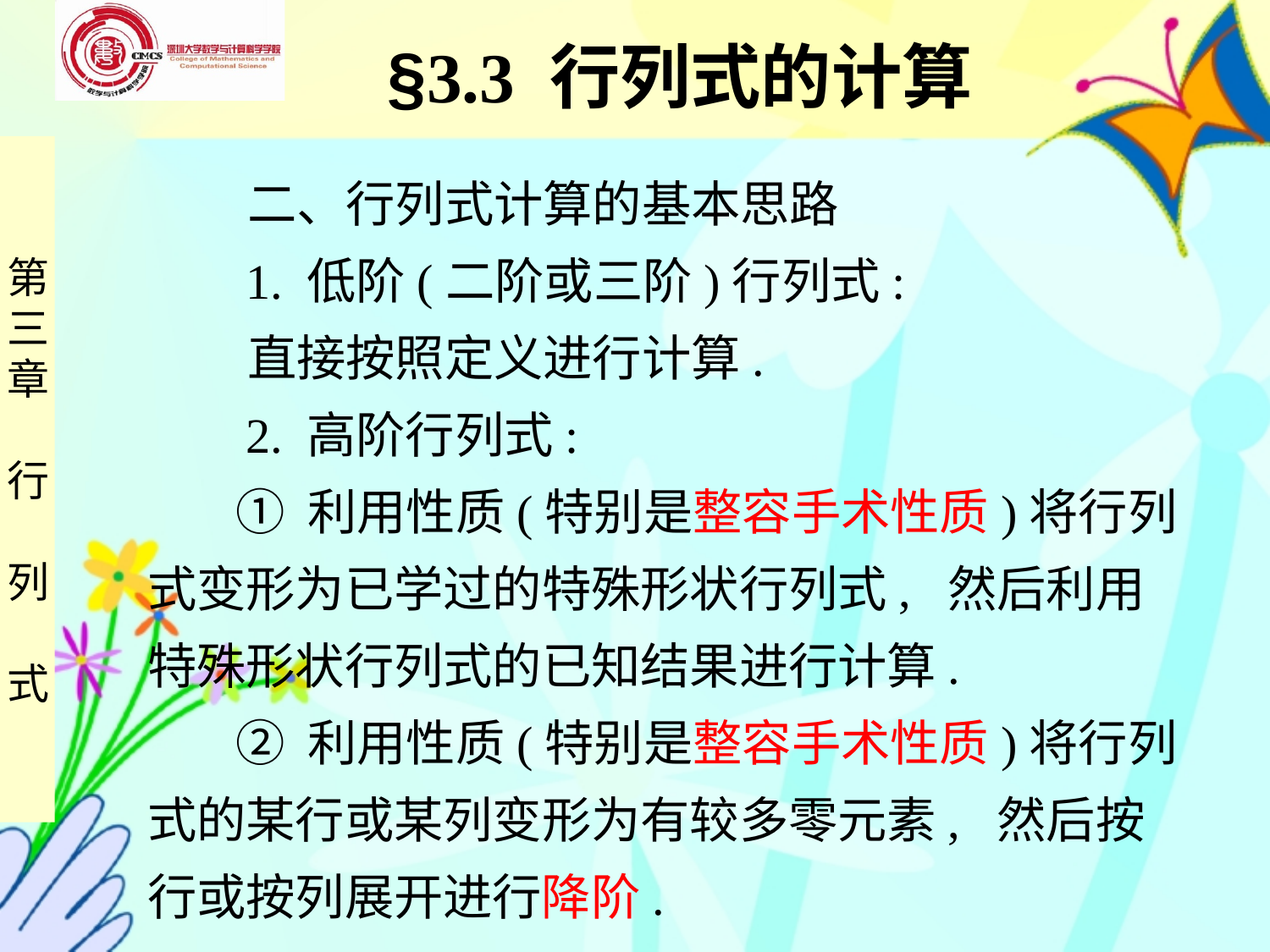

§3.3 行列式的计算
        二、行列式计算的基本思路
        1. 低阶(二阶或三阶)行列式:
        直接按照定义进行计算.
        2. 高阶行列式:
        ① 利用性质(特别是整容手术性质)将行列式变形为已学过的特殊形状行列式,  然后利用特殊形状行列式的已知结果进行计算.
        ② 利用性质(特别是整容手术性质)将行列式的某行或某列变形为有较多零元素,  然后按行或按列展开进行降阶.